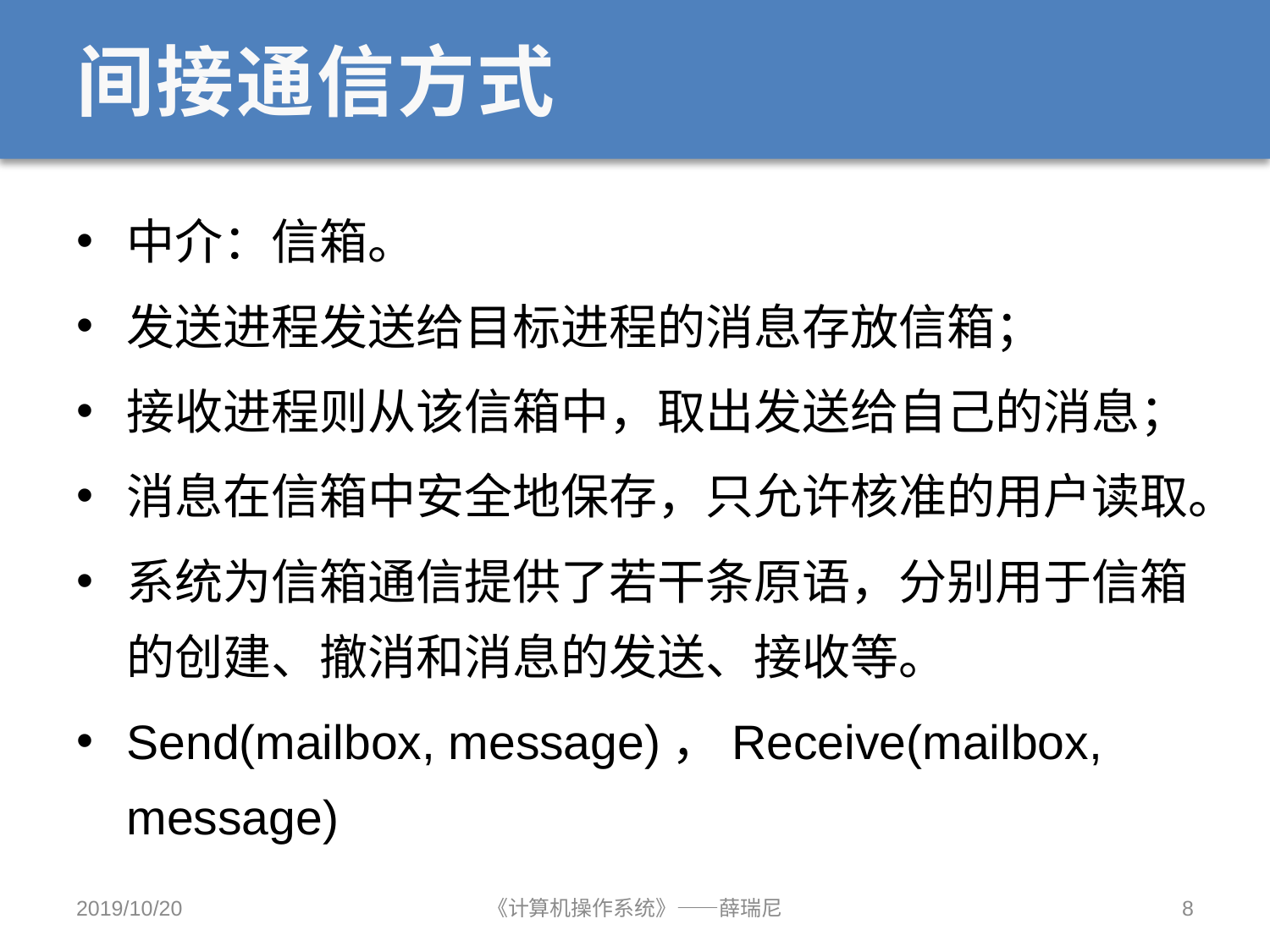

# 间接通信方式
中介：信箱。
发送进程发送给目标进程的消息存放信箱；
接收进程则从该信箱中，取出发送给自己的消息；
消息在信箱中安全地保存，只允许核准的用户读取。
系统为信箱通信提供了若干条原语，分别用于信箱的创建、撤消和消息的发送、接收等。
Send(mailbox, message)，Receive(mailbox, message)

2019/10/20
《计算机操作系统》——薛瑞尼
8